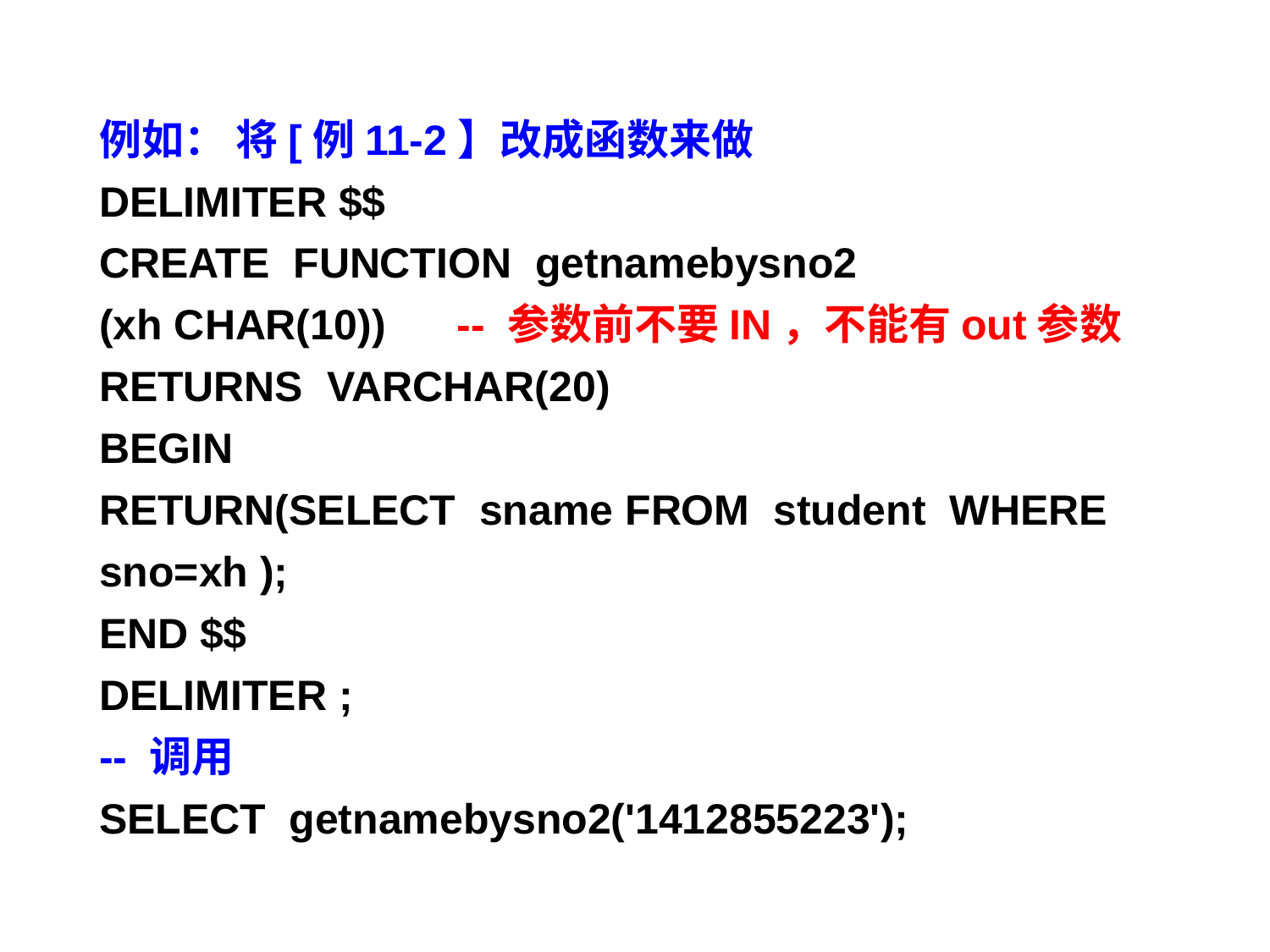

例如： 将[例11-2】改成函数来做
DELIMITER $$
CREATE  FUNCTION  getnamebysno2
(xh CHAR(10))      -- 参数前不要IN，不能有out参数RETURNS  VARCHAR(20)
BEGIN
RETURN(SELECT  sname FROM  student  WHERE  sno=xh );
END $$
DELIMITER ;
-- 调用
SELECT  getnamebysno2('1412855223');